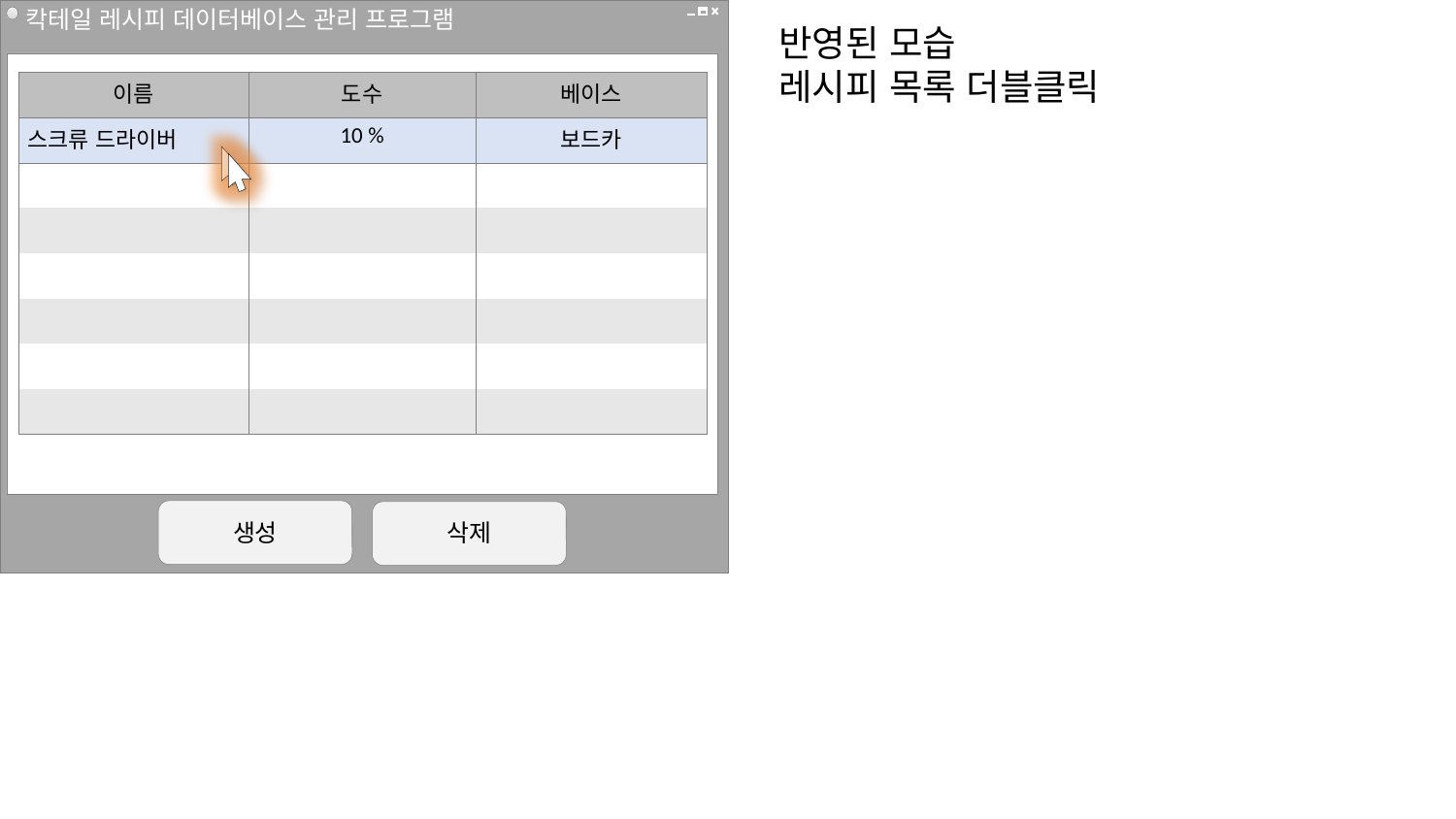

칵테일 레시피 데이터베이스 관리 프로그램

반영된 모습
레시피 목록 더블클릭
| 이름 | 도수 | 베이스 |
| --- | --- | --- |
| 스크류 드라이버 | 10 % | 보드카 |
|  |  |  |
|  |  |  |
|  |  |  |
|  |  |  |
|  |  |  |
|  |  |  |

생성
삭제